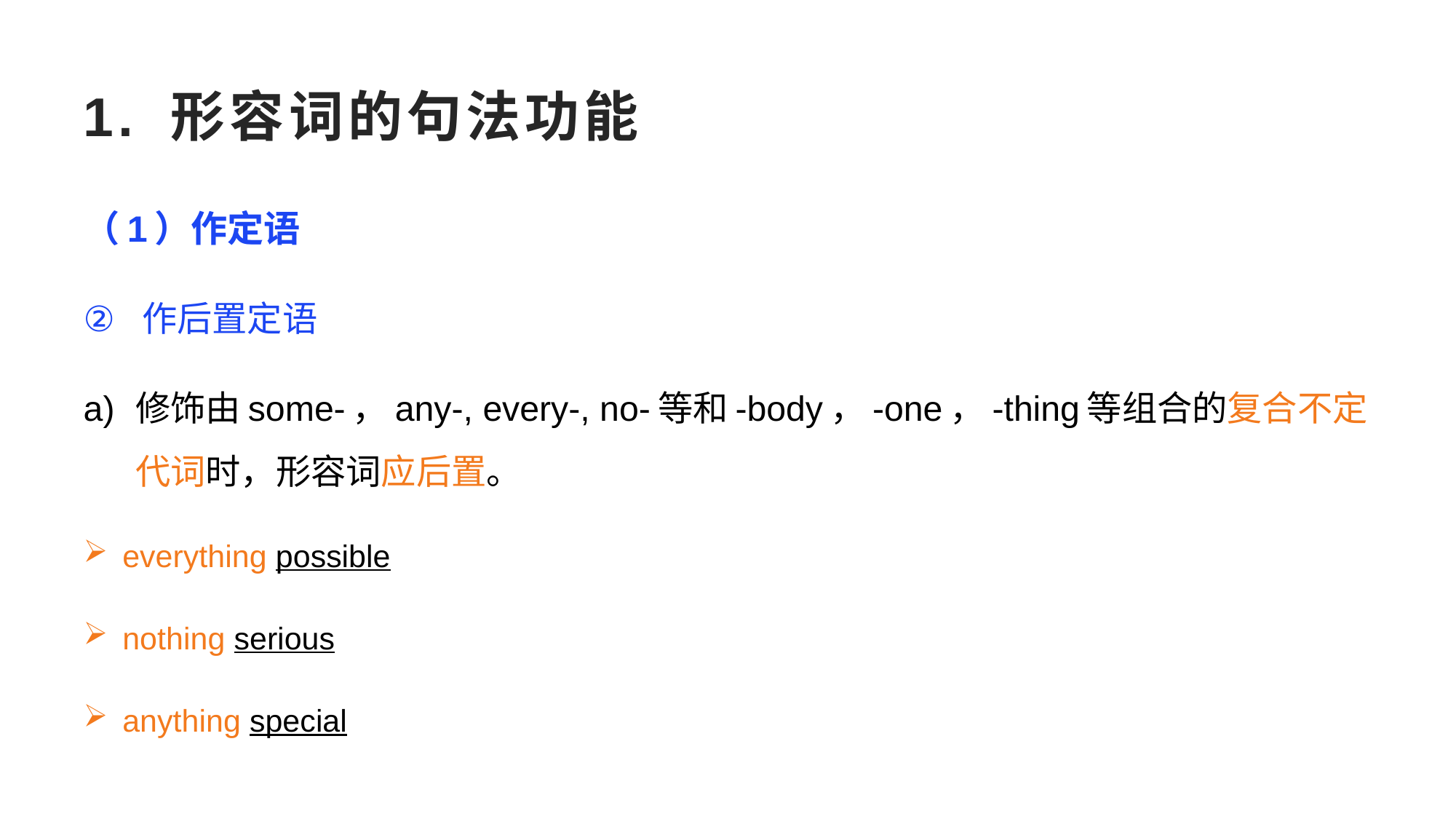

1. 形容词的句法功能
（1）作定语
作后置定语
修饰由some-，any-, every-, no-等和-body，-one，-thing等组合的复合不定代词时，形容词应后置。
everything possible
nothing serious
anything special